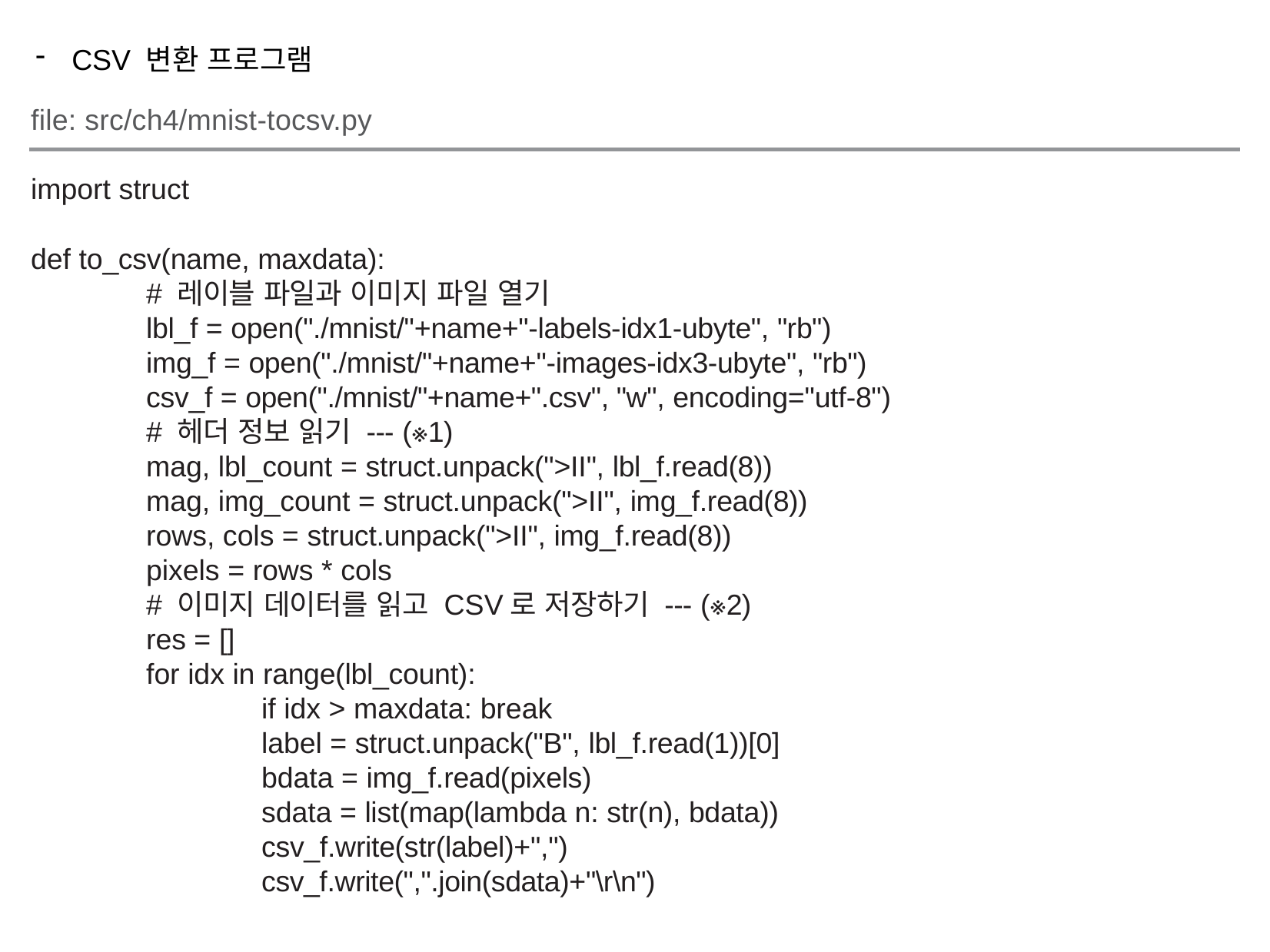

CSV 변환 프로그램
file: src/ch4/mnist-tocsv.py

import struct

def to_csv(name, maxdata):
	# 레이블 파일과 이미지 파일 열기
	lbl_f = open("./mnist/"+name+"-labels-idx1-ubyte", "rb")
	img_f = open("./mnist/"+name+"-images-idx3-ubyte", "rb")
	csv_f = open("./mnist/"+name+".csv", "w", encoding="utf-8")
	# 헤더 정보 읽기 --- (※1)
	mag, lbl_count = struct.unpack(">II", lbl_f.read(8))
	mag, img_count = struct.unpack(">II", img_f.read(8))
	rows, cols = struct.unpack(">II", img_f.read(8))
	pixels = rows * cols
	# 이미지 데이터를 읽고 CSV로 저장하기 --- (※2)
	res = []
	for idx in range(lbl_count):
		if idx > maxdata: break
		label = struct.unpack("B", lbl_f.read(1))[0]
		bdata = img_f.read(pixels)
		sdata = list(map(lambda n: str(n), bdata))
		csv_f.write(str(label)+",")
		csv_f.write(",".join(sdata)+"\r\n")